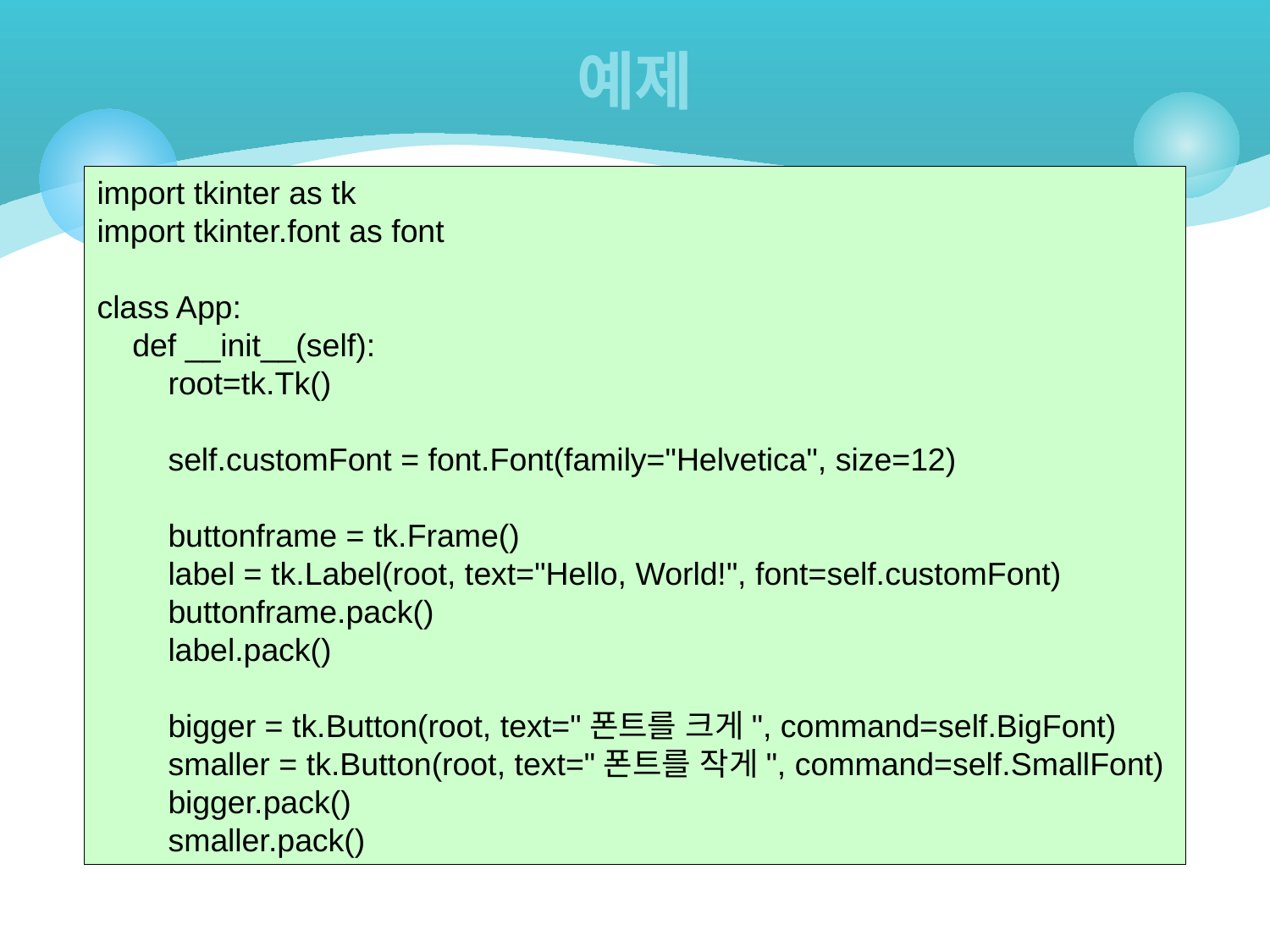

# 예제
import tkinter as tk
import tkinter.font as font

class App:
    def __init__(self):
        root=tk.Tk()

        self.customFont = font.Font(family="Helvetica", size=12)

        buttonframe = tk.Frame()
        label = tk.Label(root, text="Hello, World!", font=self.customFont)
        buttonframe.pack()
        label.pack()

        bigger = tk.Button(root, text="폰트를 크게", command=self.BigFont)
        smaller = tk.Button(root, text="폰트를 작게", command=self.SmallFont)
        bigger.pack()
        smaller.pack()